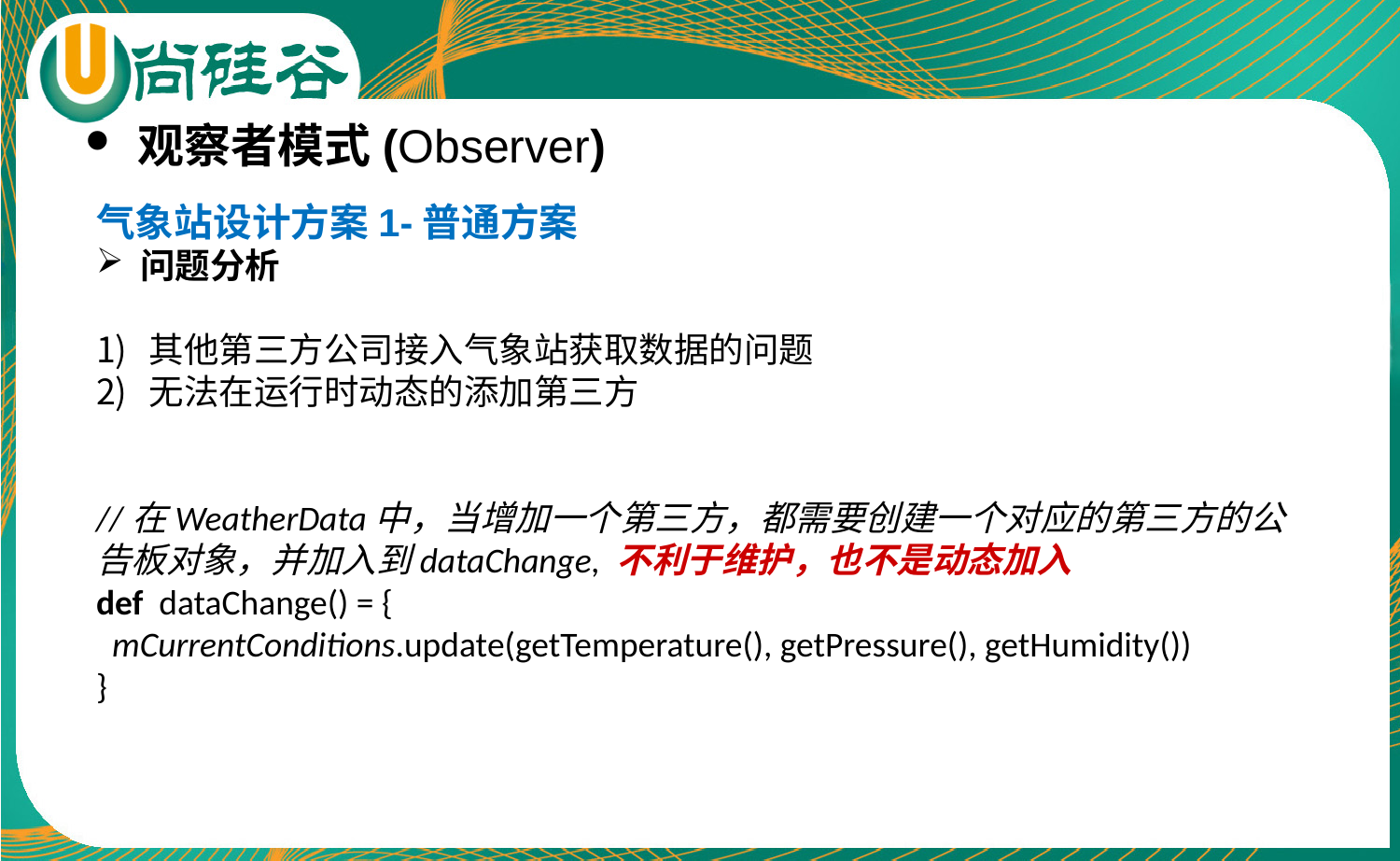

观察者模式(Observer)

气象站设计方案1-普通方案
问题分析

其他第三方公司接入气象站获取数据的问题
无法在运行时动态的添加第三方

//在WeatherData中，当增加一个第三方，都需要创建一个对应的第三方的公告板对象，并加入到dataChange, 不利于维护，也不是动态加入
def  dataChange() = {
  mCurrentConditions.update(getTemperature(), getPressure(), getHumidity())
}